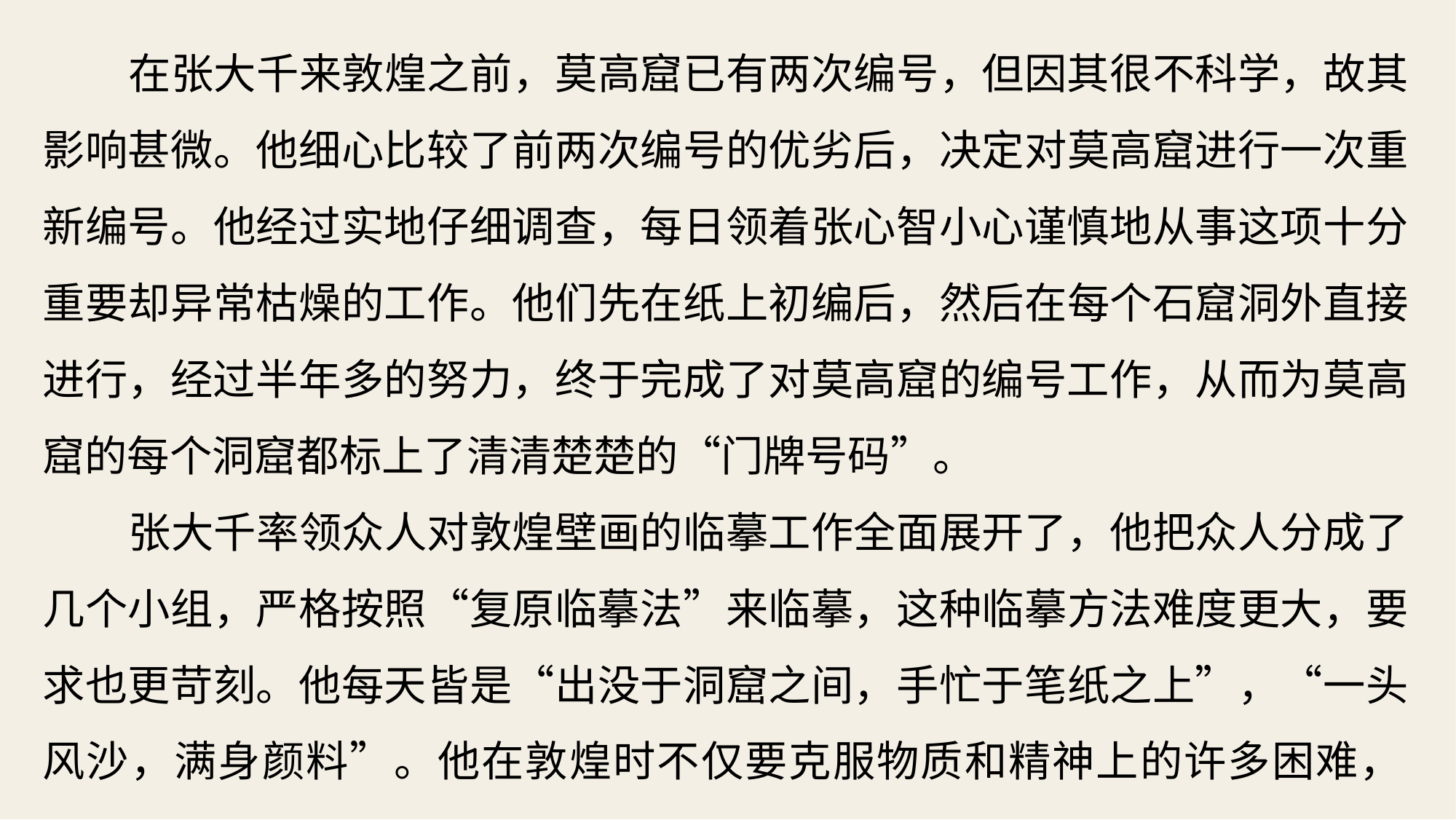

在张大千来敦煌之前，莫高窟已有两次编号，但因其很不科学，故其影响甚微。他细心比较了前两次编号的优劣后，决定对莫高窟进行一次重新编号。他经过实地仔细调查，每日领着张心智小心谨慎地从事这项十分重要却异常枯燥的工作。他们先在纸上初编后，然后在每个石窟洞外直接进行，经过半年多的努力，终于完成了对莫高窟的编号工作，从而为莫高窟的每个洞窟都标上了清清楚楚的“门牌号码”。
张大千率领众人对敦煌壁画的临摹工作全面展开了，他把众人分成了几个小组，严格按照“复原临摹法”来临摹，这种临摹方法难度更大，要求也更苛刻。他每天皆是“出没于洞窟之间，手忙于笔纸之上”，“一头风沙，满身颜料”。他在敦煌时不仅要克服物质和精神上的许多困难，